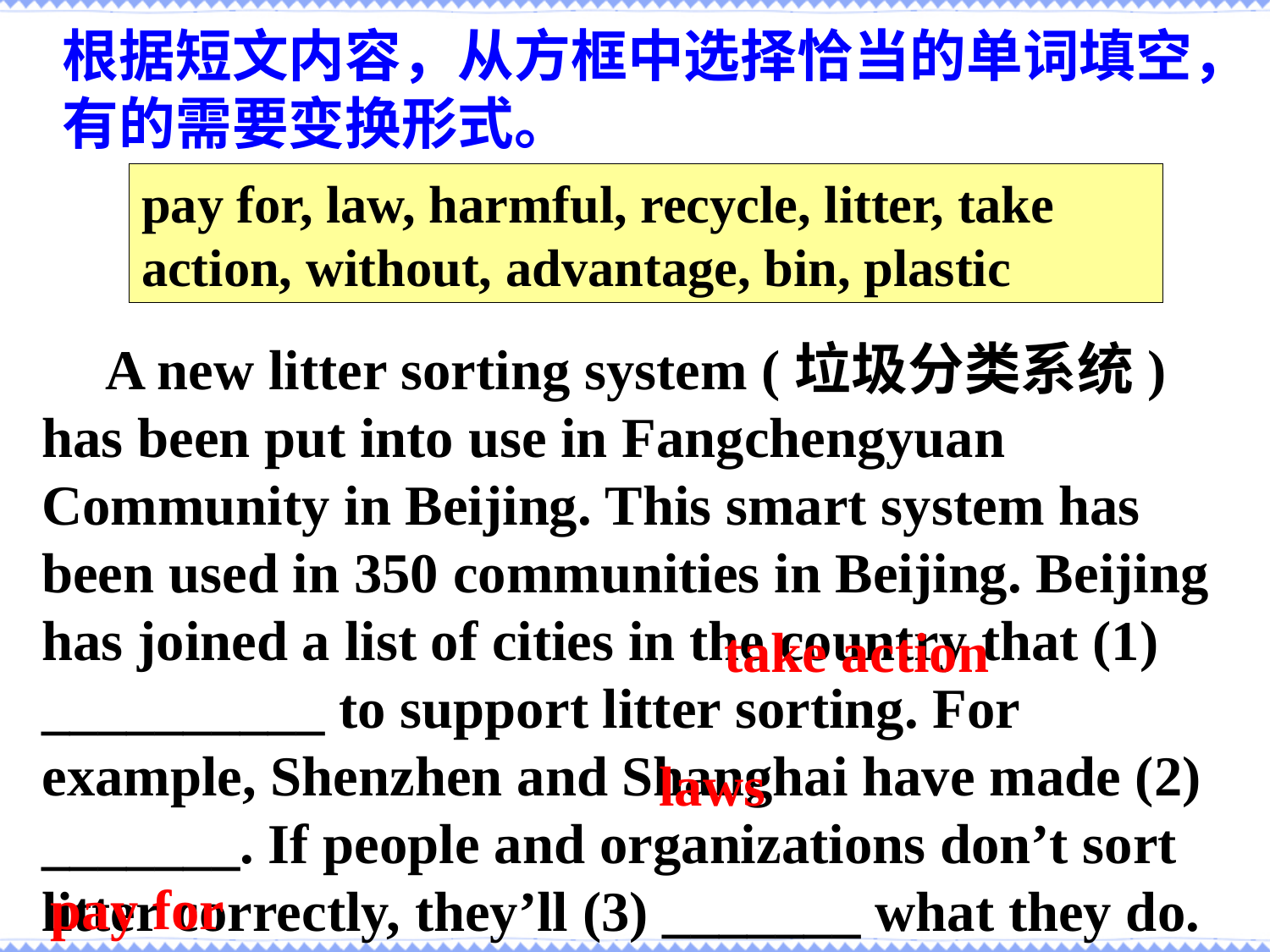

根据短文内容，从方框中选择恰当的单词填空，有的需要变换形式。
pay for, law, harmful, recycle, litter, take action, without, advantage, bin, plastic
A new litter sorting system (垃圾分类系统) has been put into use in Fangchengyuan Community in Beijing. This smart system has been used in 350 communities in Beijing. Beijing has joined a list of cities in the country that (1) __________ to support litter sorting. For example, Shenzhen and Shanghai have made (2) _______. If people and organizations don’t sort litter correctly, they’ll (3) _______ what they do.
take action
laws
pay for